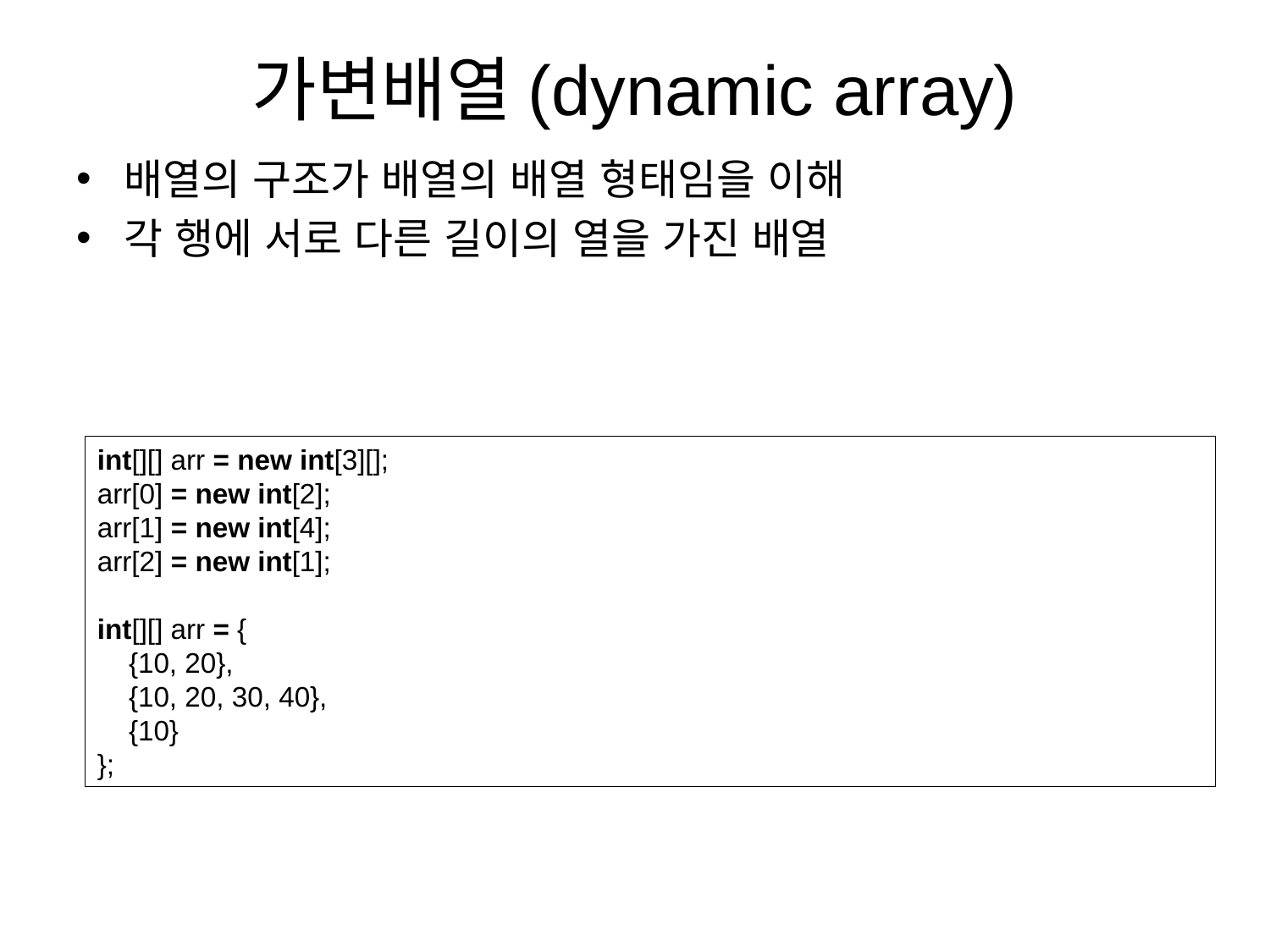

# 가변배열(dynamic array)
배열의 구조가 배열의 배열 형태임을 이해
각 행에 서로 다른 길이의 열을 가진 배열
int[][] arr = new int[3][];
arr[0] = new int[2];
arr[1] = new int[4];
arr[2] = new int[1];

int[][] arr = {
    {10, 20},
    {10, 20, 30, 40},
    {10}
};